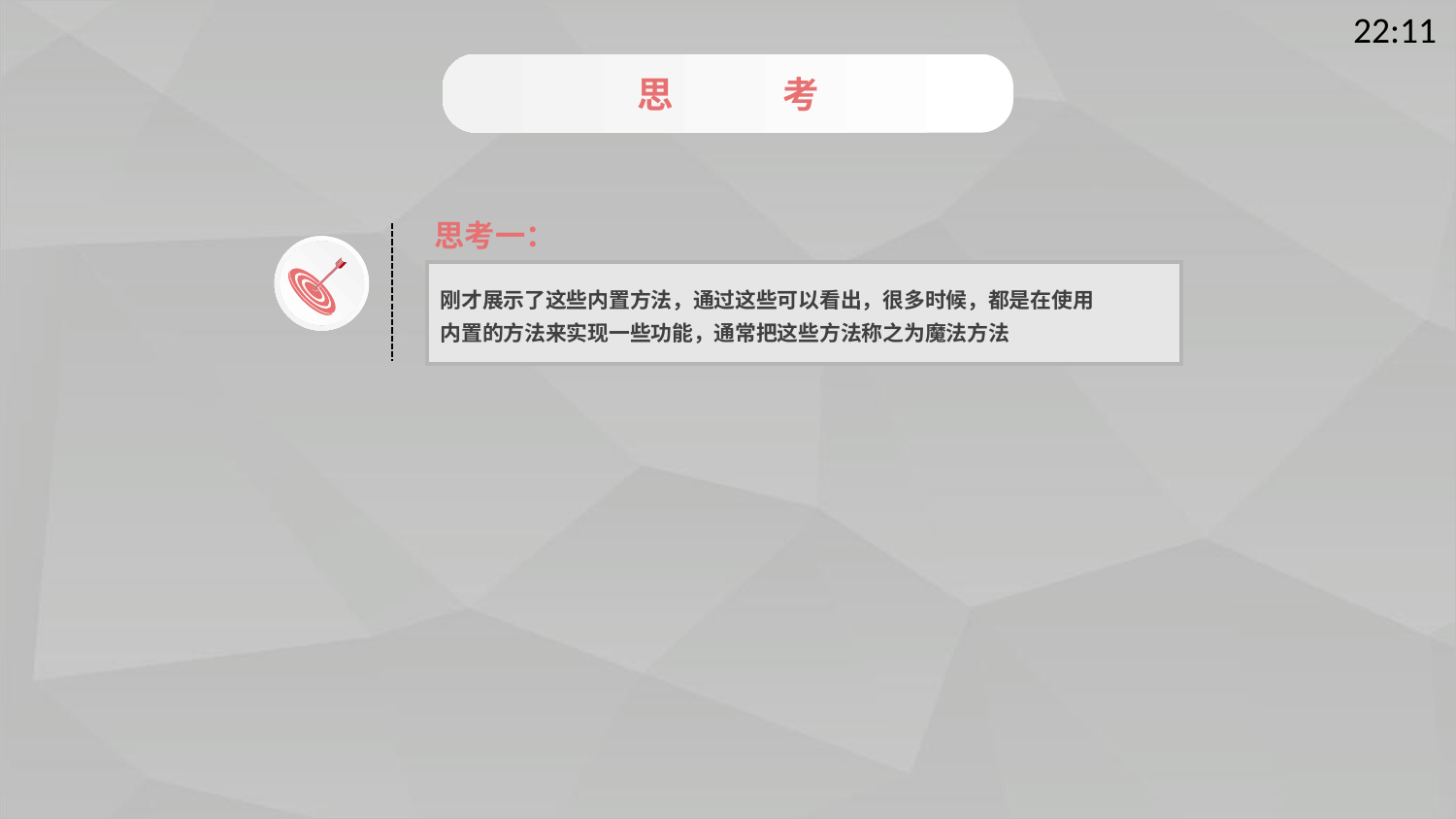

思	考
思考一：

刚才展示了这些内置方法，通过这些可以看出，很多时候，都是在使用内置的方法来实现一些功能，通常把这些方法称之为魔法方法